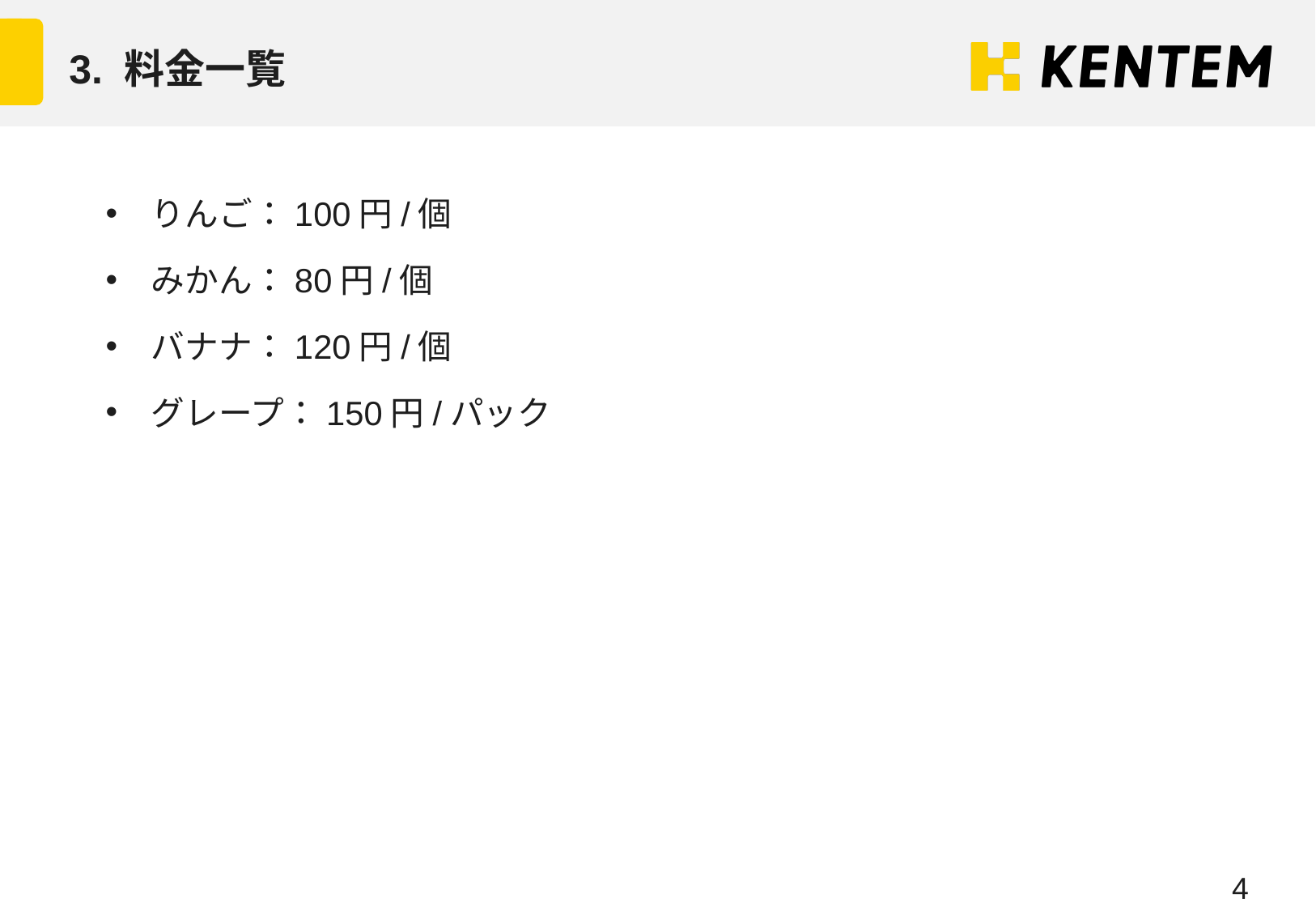

# 3. 料金一覧
りんご：100円/個
みかん：80円/個
バナナ：120円/個
グレープ：150円/パック
4